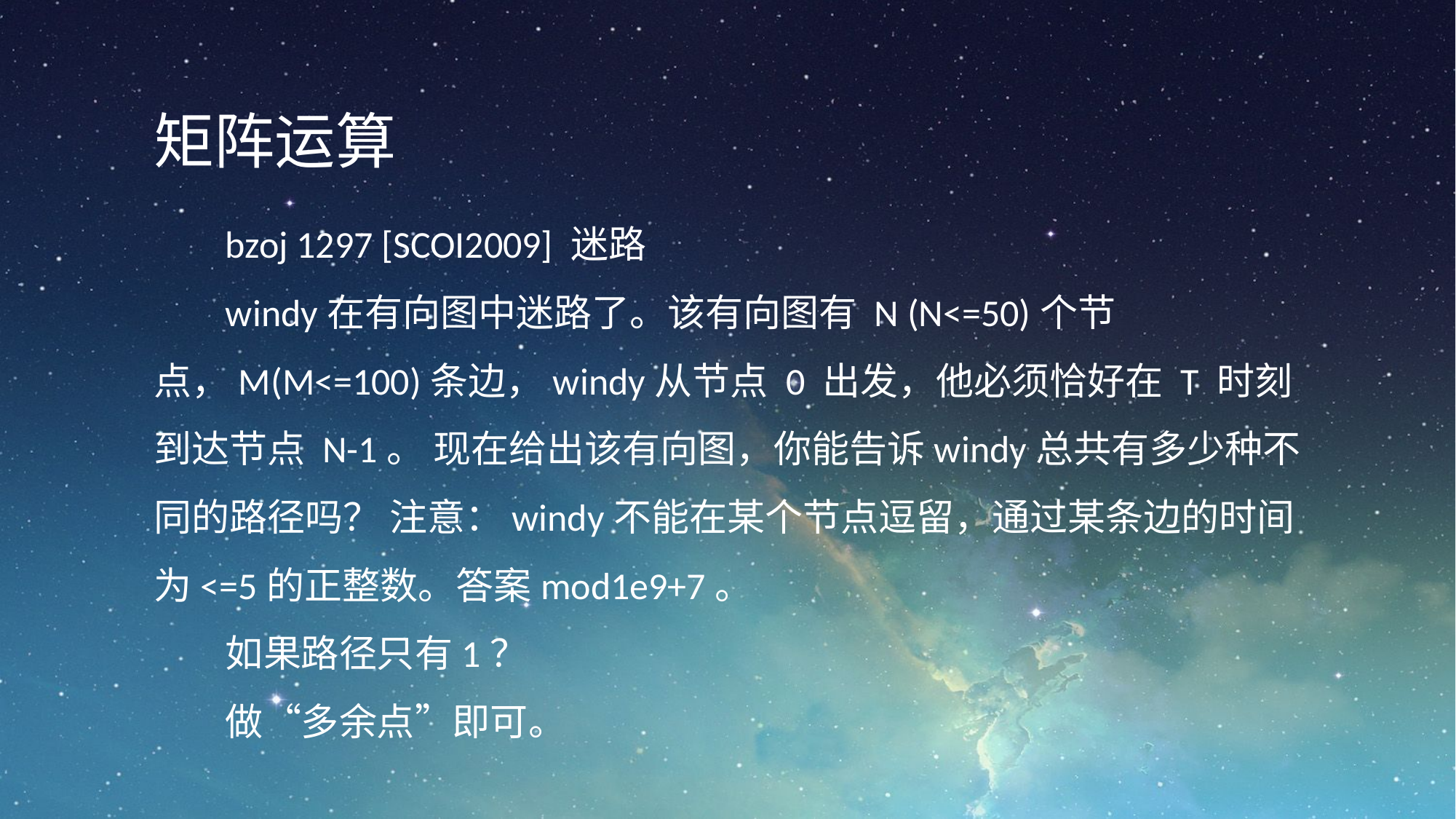

矩阵运算
bzoj 1297 [SCOI2009] 迷路
windy在有向图中迷路了。该有向图有 N (N<=50)个节点，M(M<=100)条边，windy从节点 0 出发，他必须恰好在 T 时刻到达节点 N-1。 现在给出该有向图，你能告诉windy总共有多少种不同的路径吗？ 注意：windy不能在某个节点逗留，通过某条边的时间为<=5的正整数。答案mod1e9+7。
如果路径只有1？
做“多余点”即可。